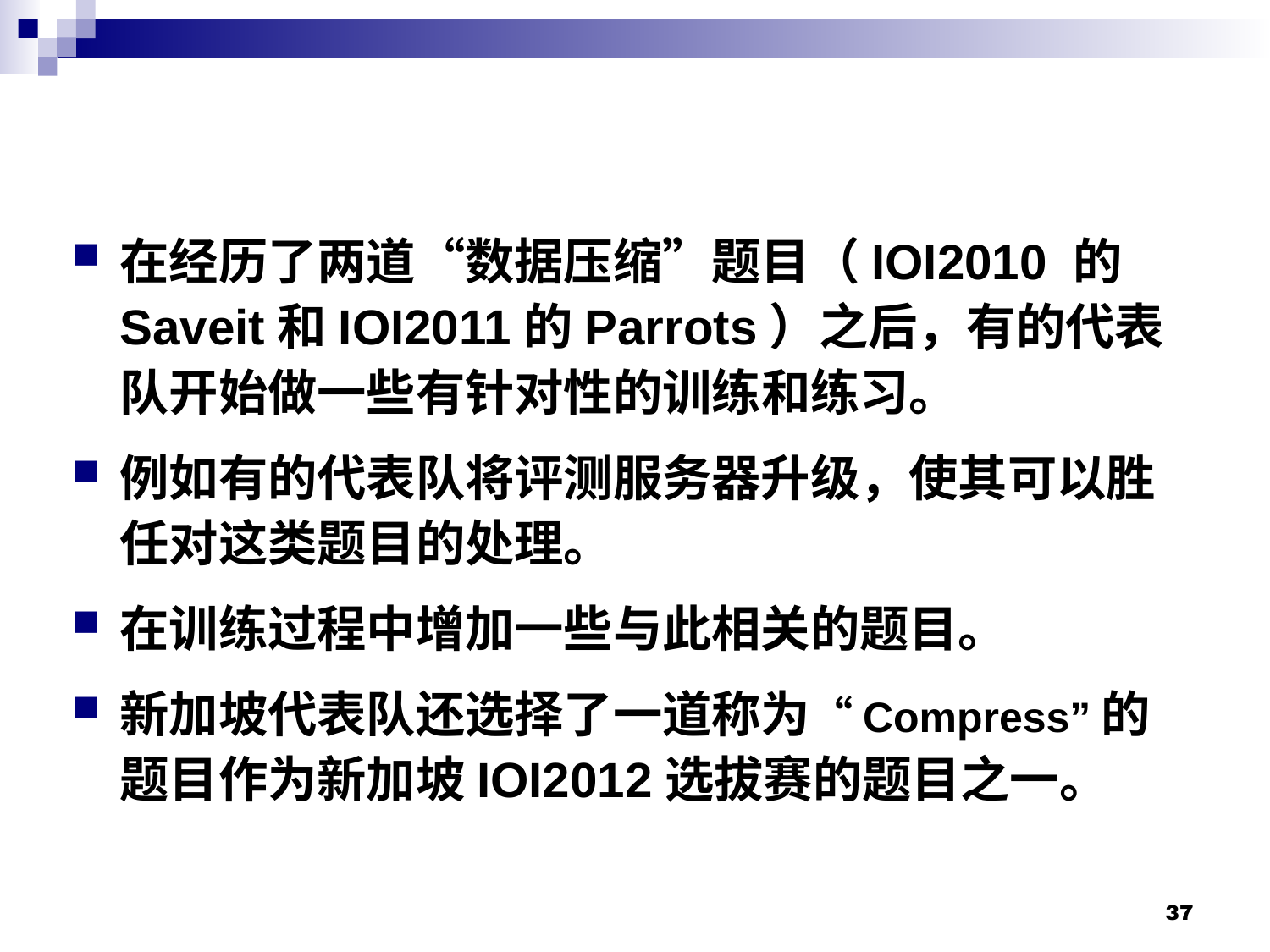

#
在经历了两道“数据压缩”题目（IOI2010 的Saveit和IOI2011的Parrots）之后，有的代表队开始做一些有针对性的训练和练习。
例如有的代表队将评测服务器升级，使其可以胜任对这类题目的处理。
在训练过程中增加一些与此相关的题目。
新加坡代表队还选择了一道称为“Compress”的题目作为新加坡IOI2012选拔赛的题目之一。
37